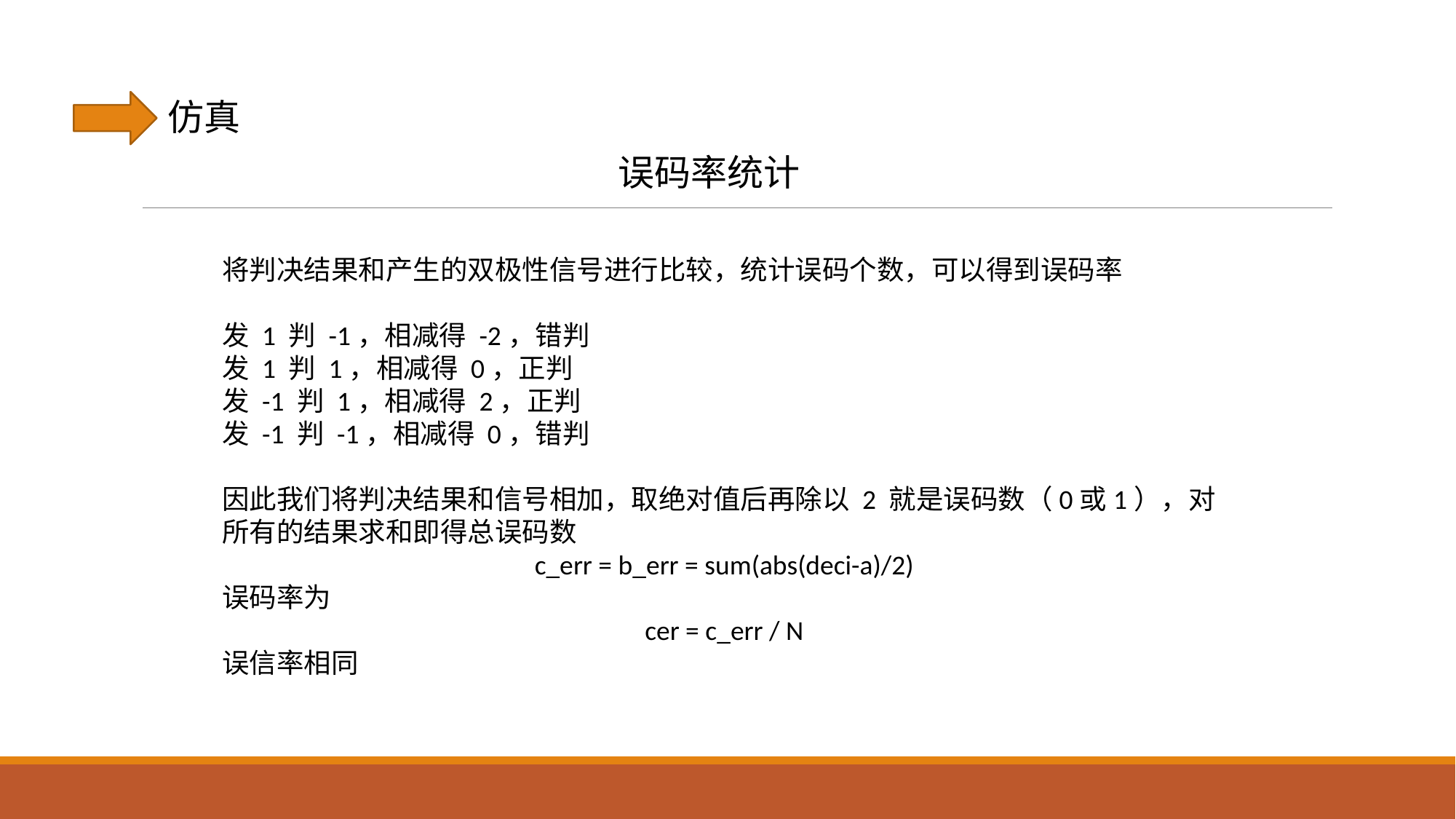

仿真

误码率统计
将判决结果和产生的双极性信号进行比较，统计误码个数，可以得到误码率

发 1 判 -1，相减得 -2，错判
发 1 判 1，相减得 0，正判
发 -1 判 1，相减得 2，正判
发 -1 判 -1，相减得 0，错判

因此我们将判决结果和信号相加，取绝对值后再除以 2 就是误码数（0或1），对所有的结果求和即得总误码数
c_err = b_err = sum(abs(deci-a)/2)
误码率为
cer = c_err / N
误信率相同